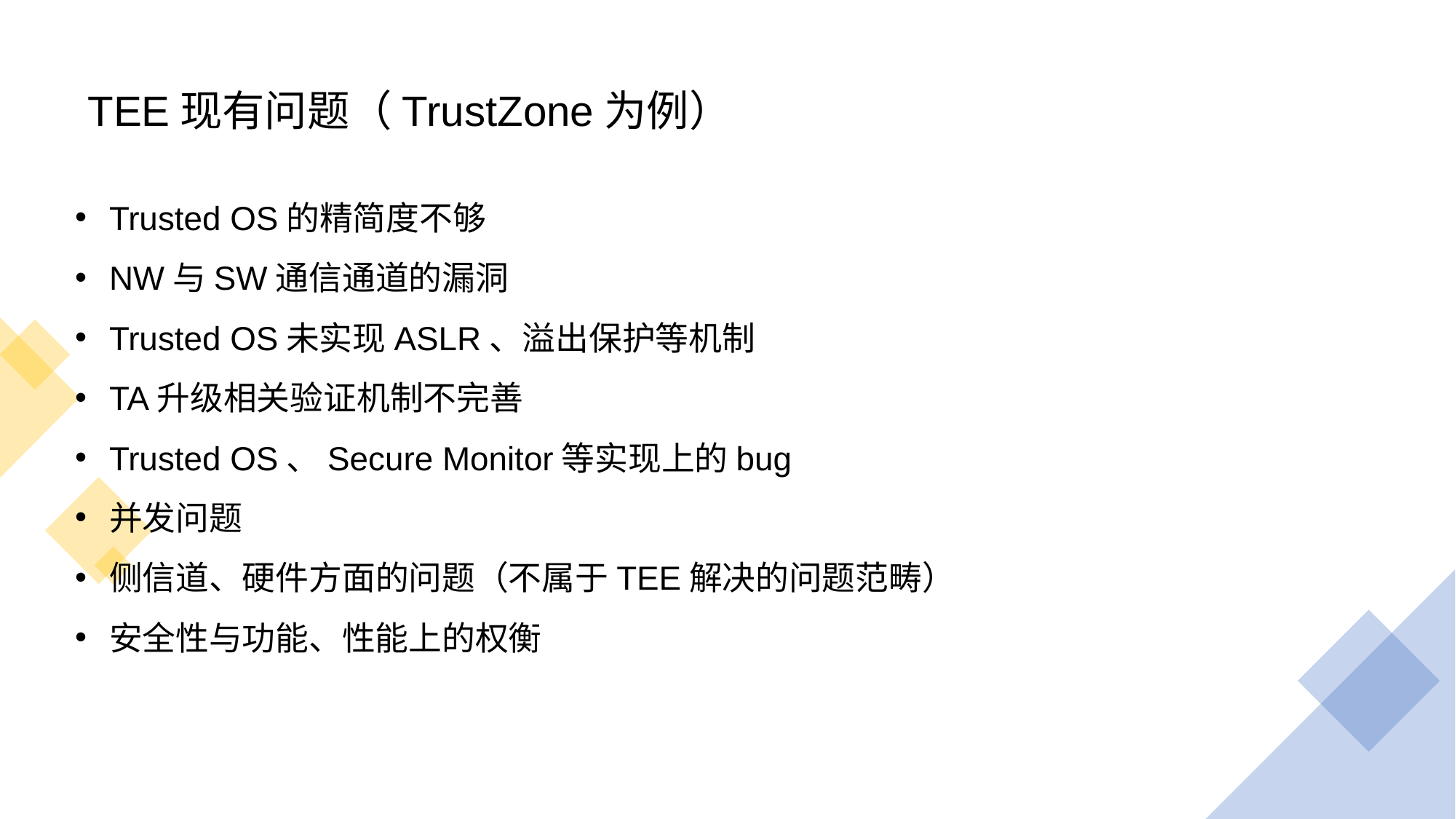

# TEE现有问题（TrustZone为例）
Trusted OS的精简度不够
NW与SW通信通道的漏洞
Trusted OS未实现ASLR、溢出保护等机制
TA升级相关验证机制不完善
Trusted OS、Secure Monitor等实现上的bug
并发问题
侧信道、硬件方面的问题（不属于TEE解决的问题范畴）
安全性与功能、性能上的权衡